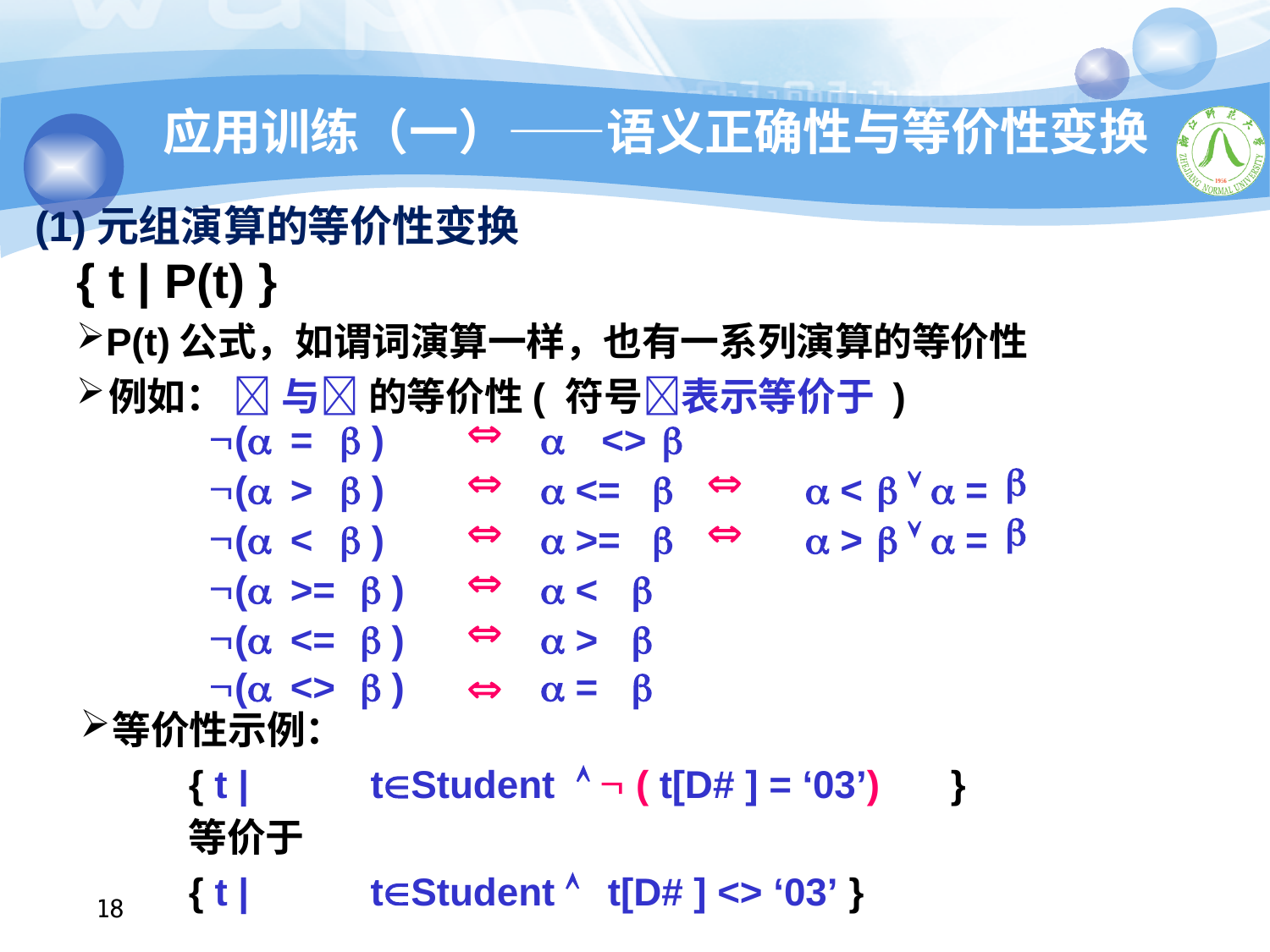

# 应用训练（一）——语义正确性与等价性变换
(1)元组演算的等价性变换
{ t | P(t) }
P(t)公式，如谓词演算一样，也有一系列演算的等价性
例如： θ 与¬ 的等价性( 符号⇔表示等价于 )
| ¬(α | = β ) | ⇔ | α <> β |  |  |  |
| --- | --- | --- | --- | --- | --- | --- |
| ¬(α | > β ) | ⇔ | α <= β | ⇔ | α < β ∨ α = | β |
| ¬(α | < β ) | ⇔ | α >= β | ⇔ | α > β ∨ α = | β |
| ¬(α | >= β ) | ⇔ | α < β |  |  |  |
| ¬(α | <= β ) | ⇔ | α > β |  |  |  |
| ¬(α | <> β ) | ⇔ | α = β |  |  |  |
等价性示例：
{ t |	t∈Student  ∧ ¬ ( t[D# ] = ‘03’)	}
等价于
{ t |	t∈Student	∧   t[D# ] <> ‘03’ }
18